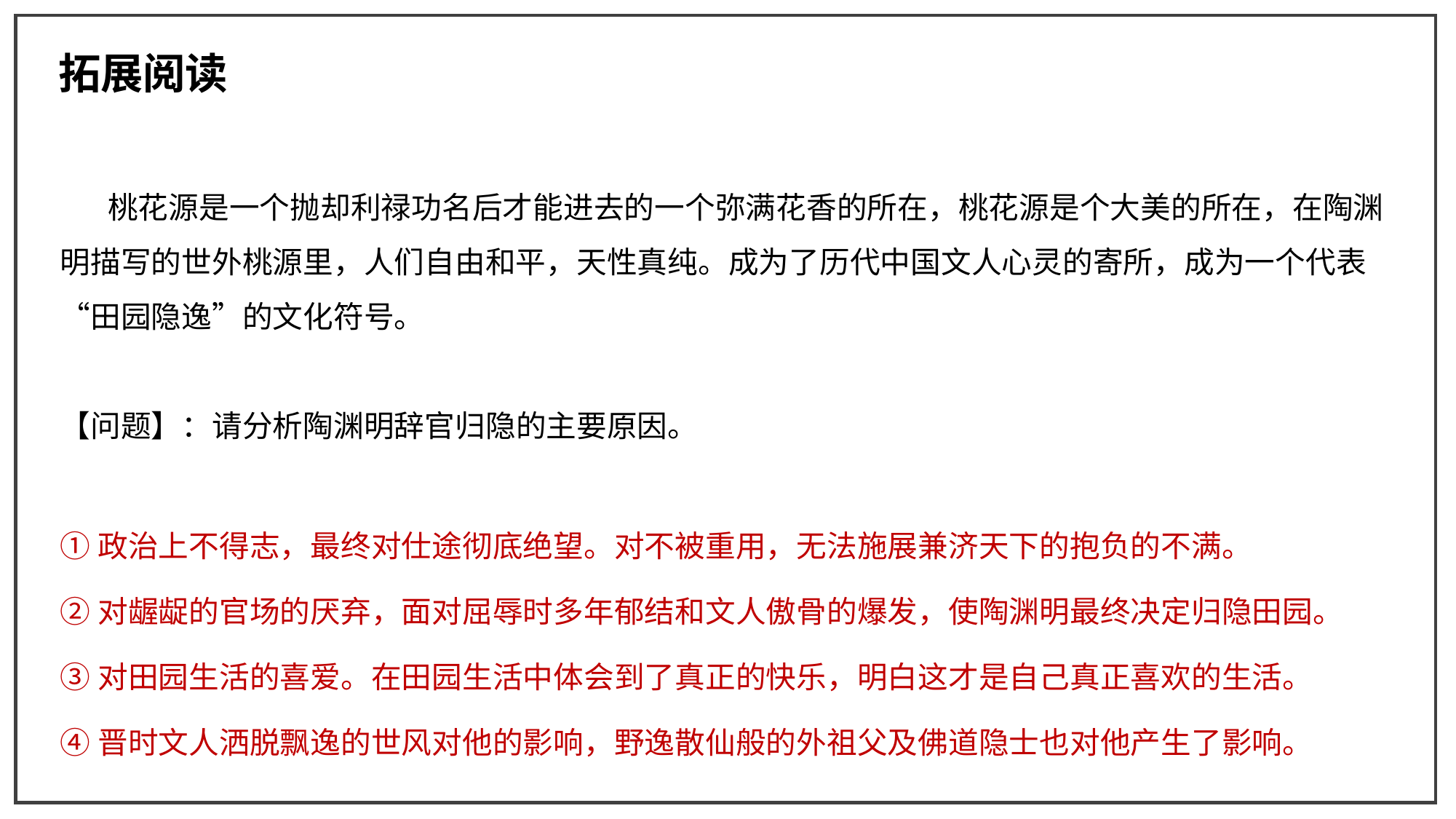

拓展阅读
      桃花源是一个抛却利禄功名后才能进去的一个弥满花香的所在，桃花源是个大美的所在，在陶渊明描写的世外桃源里，人们自由和平，天性真纯。成为了历代中国文人心灵的寄所，成为一个代表“田园隐逸”的文化符号。

【问题】：请分析陶渊明辞官归隐的主要原因。

①政治上不得志，最终对仕途彻底绝望。对不被重用，无法施展兼济天下的抱负的不满。
②对龌龊的官场的厌弃，面对屈辱时多年郁结和文人傲骨的爆发，使陶渊明最终决定归隐田园。
③对田园生活的喜爱。在田园生活中体会到了真正的快乐，明白这才是自己真正喜欢的生活。
④晋时文人洒脱飘逸的世风对他的影响，野逸散仙般的外祖父及佛道隐士也对他产生了影响。